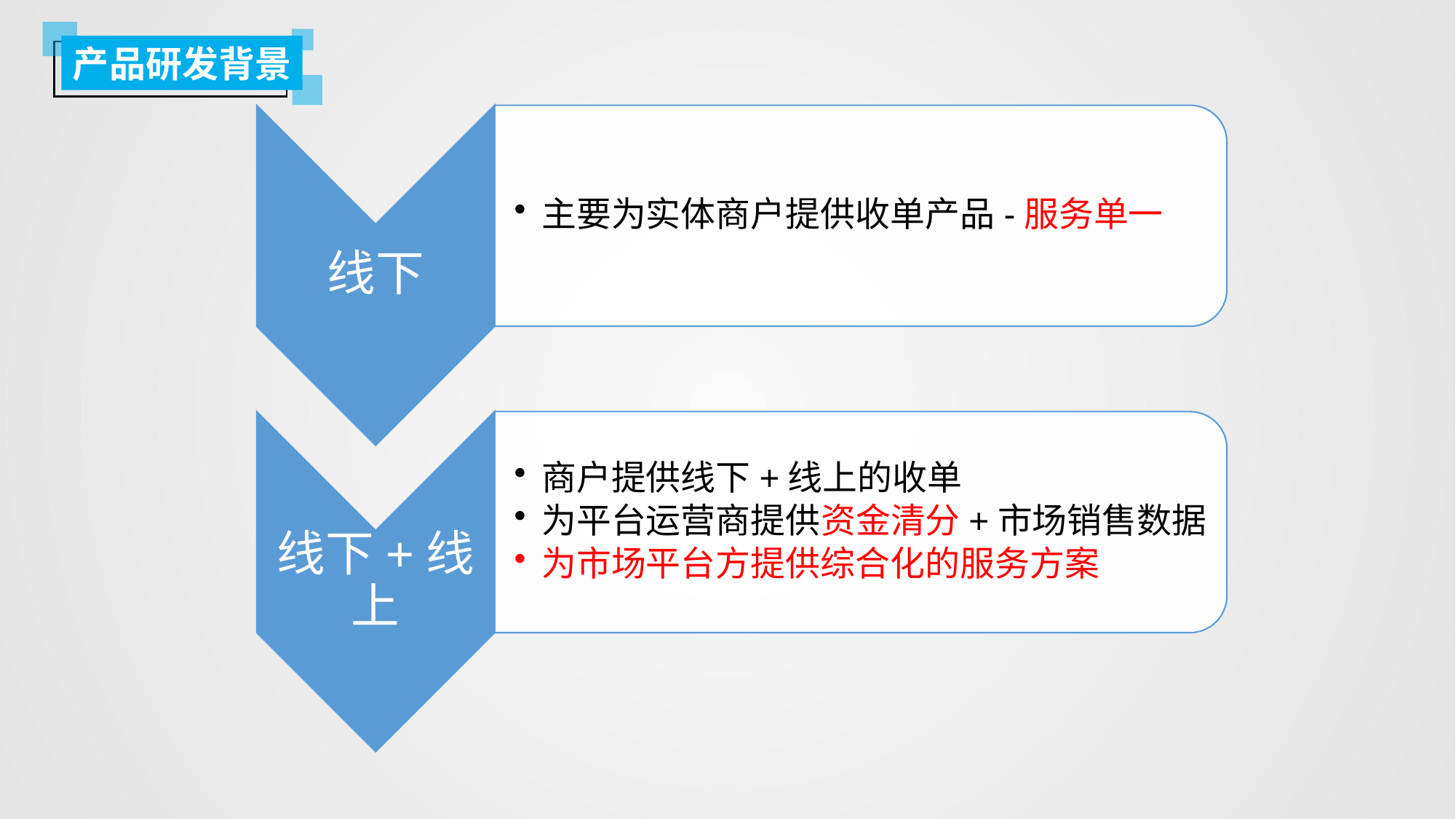

产品研发背景

线下
主要为实体商户提供收单产品-服务单一
线下+线上
商户提供线下+线上的收单
为平台运营商提供资金清分+市场销售数据
为市场平台方提供综合化的服务方案